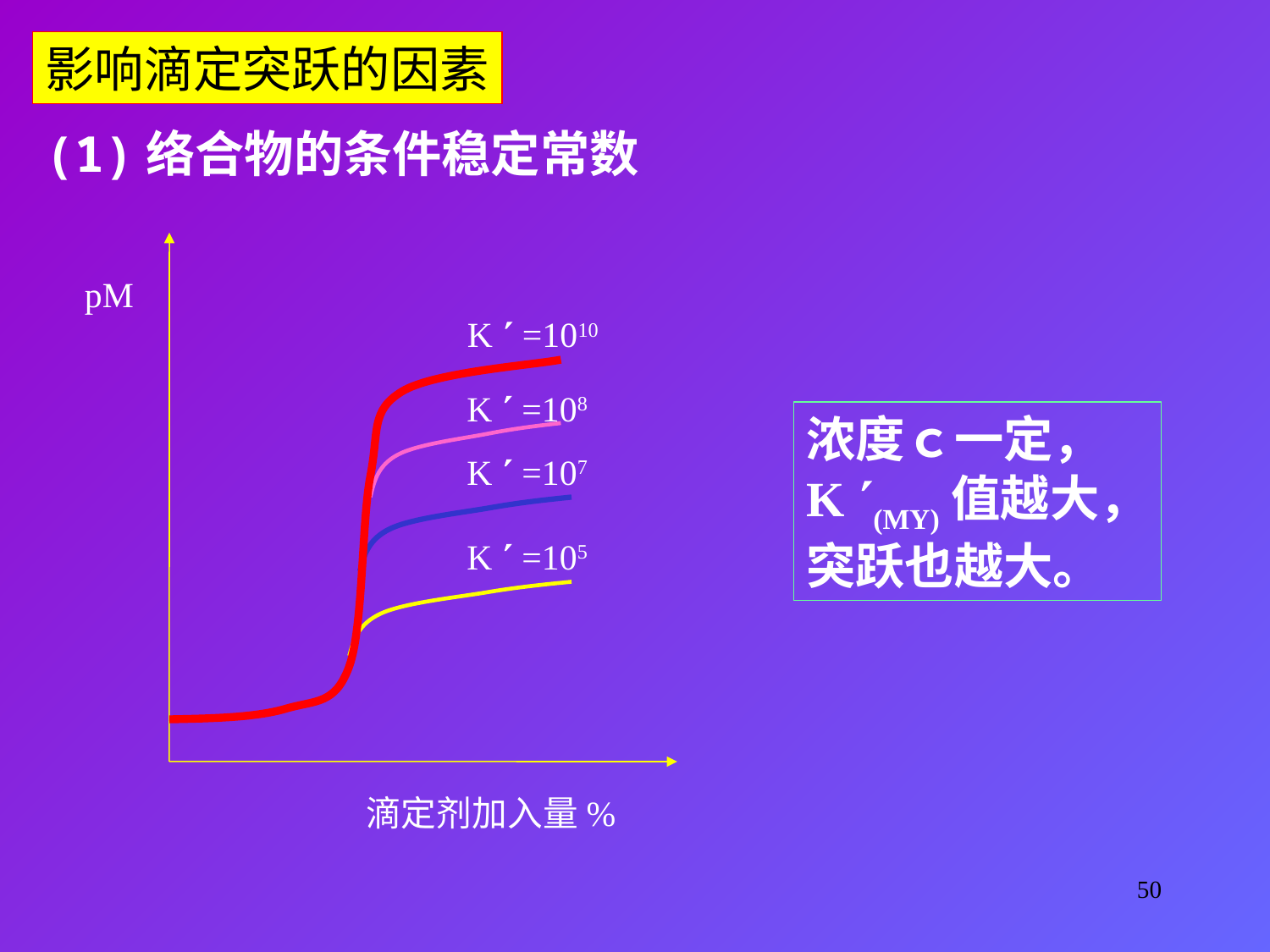

影响滴定突跃的因素
(1)络合物的条件稳定常数

pM
K ′ =1010

K ′ =108

K ′ =107

K ′ =105

滴定剂加入量%
浓度ｃ一定，
K ′(MY)值越大，
突跃也越大。
50